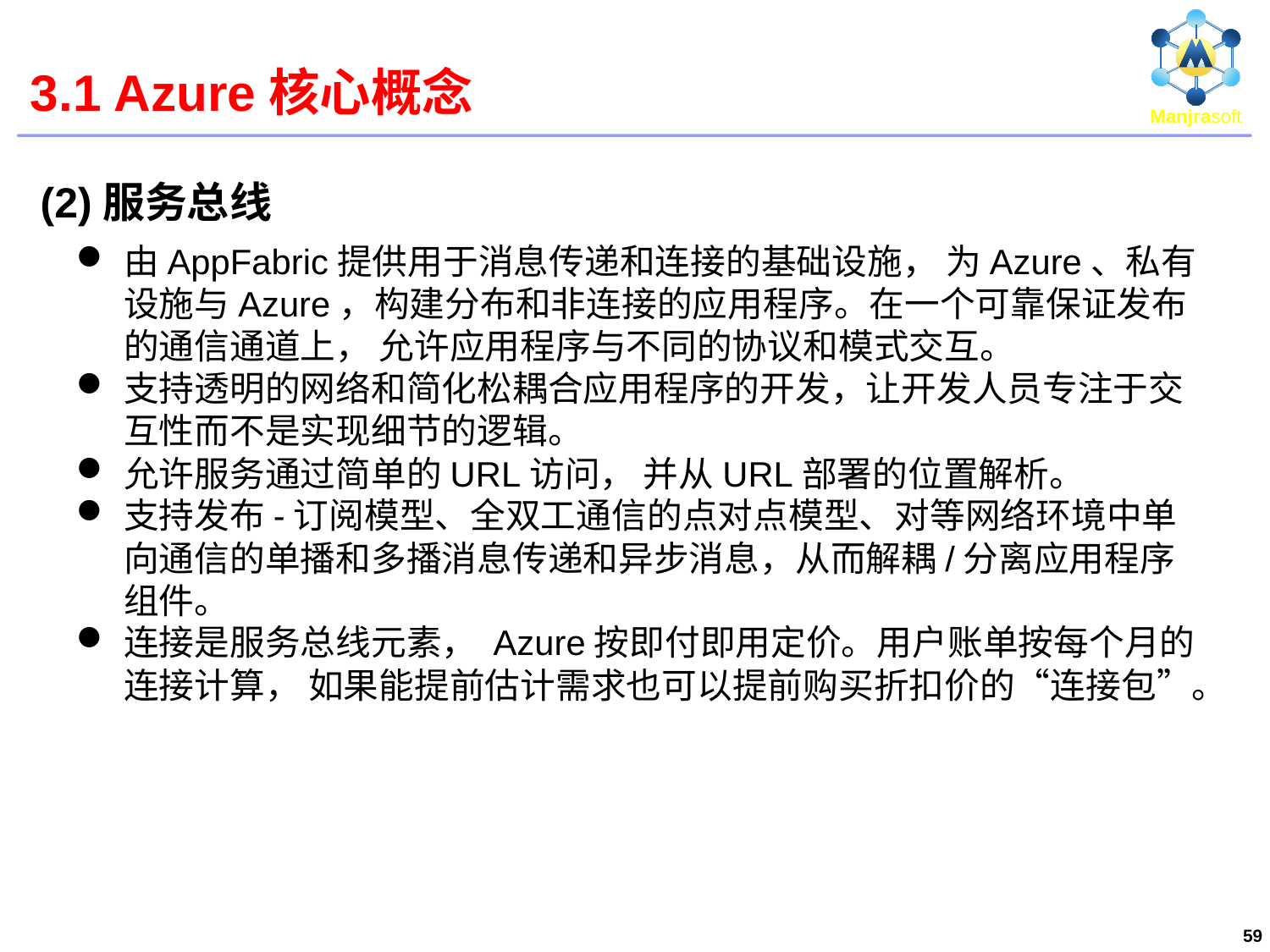

# 3.1 Azure核心概念
(2)服务总线
由AppFabric提供用于消息传递和连接的基础设施， 为Azure、私有设施与Azure，构建分布和非连接的应用程序。在一个可靠保证发布的通信通道上， 允许应用程序与不同的协议和模式交互。
支持透明的网络和简化松耦合应用程序的开发，让开发人员专注于交互性而不是实现细节的逻辑。
允许服务通过简单的URL访问， 并从URL部署的位置解析。
支持发布-订阅模型、全双工通信的点对点模型、对等网络环境中单向通信的单播和多播消息传递和异步消息，从而解耦/分离应用程序组件。
连接是服务总线元素， Azure按即付即用定价。用户账单按每个月的连接计算， 如果能提前估计需求也可以提前购买折扣价的“连接包”。
59